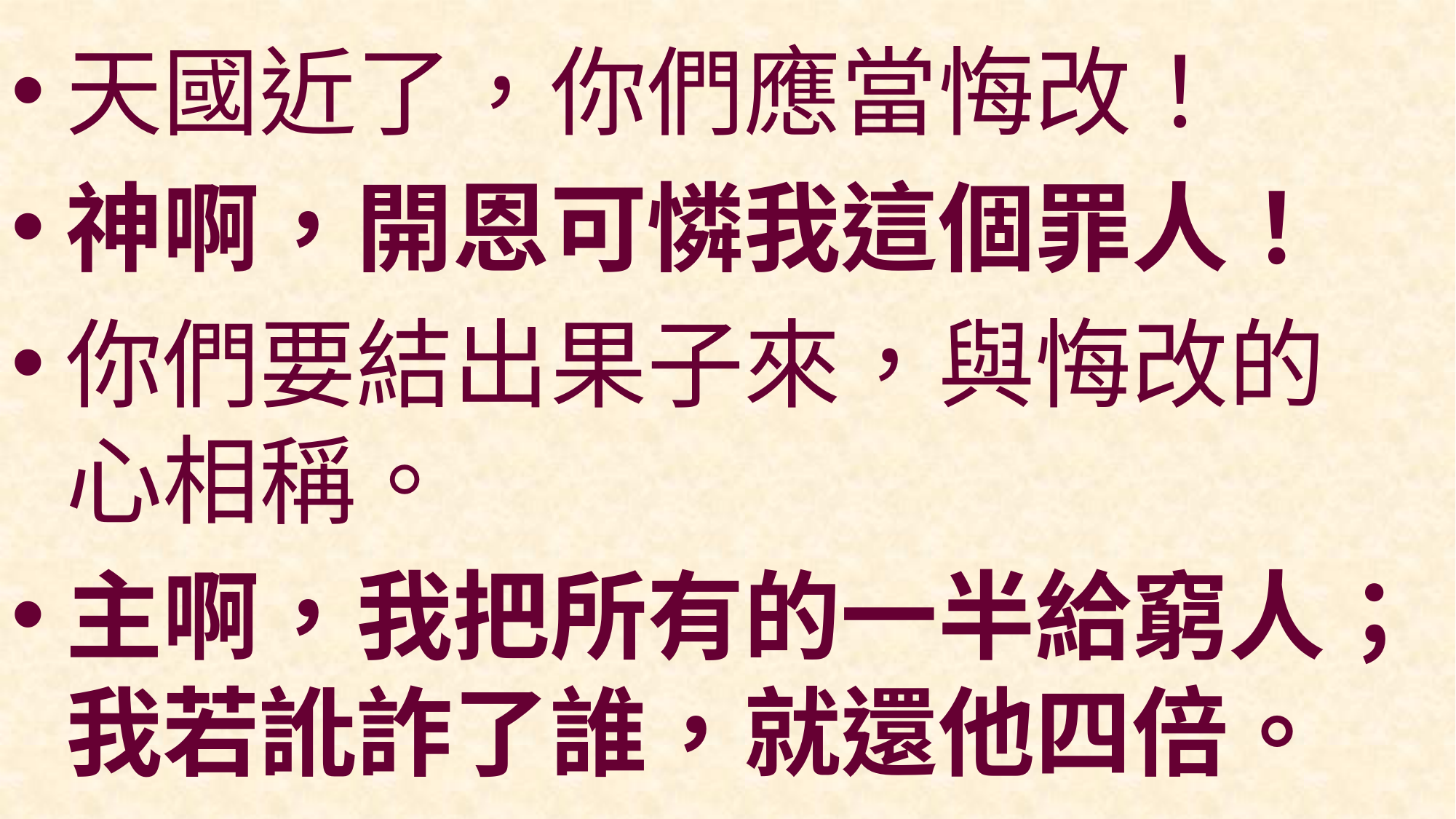

天國近了，你們應當悔改！
神啊，開恩可憐我這個罪人！
你們要結出果子來，與悔改的心相稱。
主啊，我把所有的一半給窮人；我若訛詐了誰，就還他四倍。